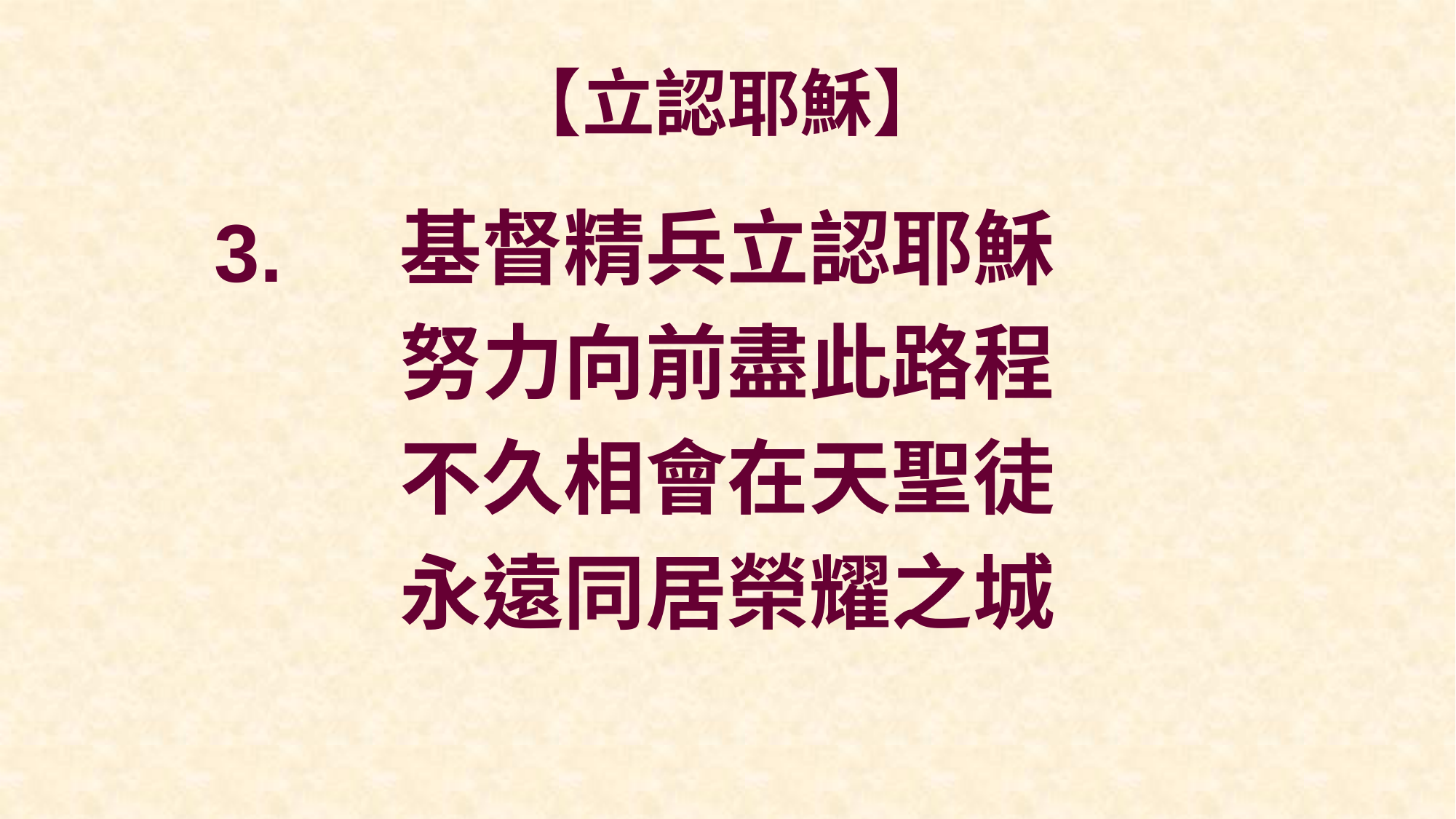

# 【立認耶穌】
基督精兵立認耶穌
努力向前盡此路程
不久相會在天聖徒
永遠同居榮耀之城
3.